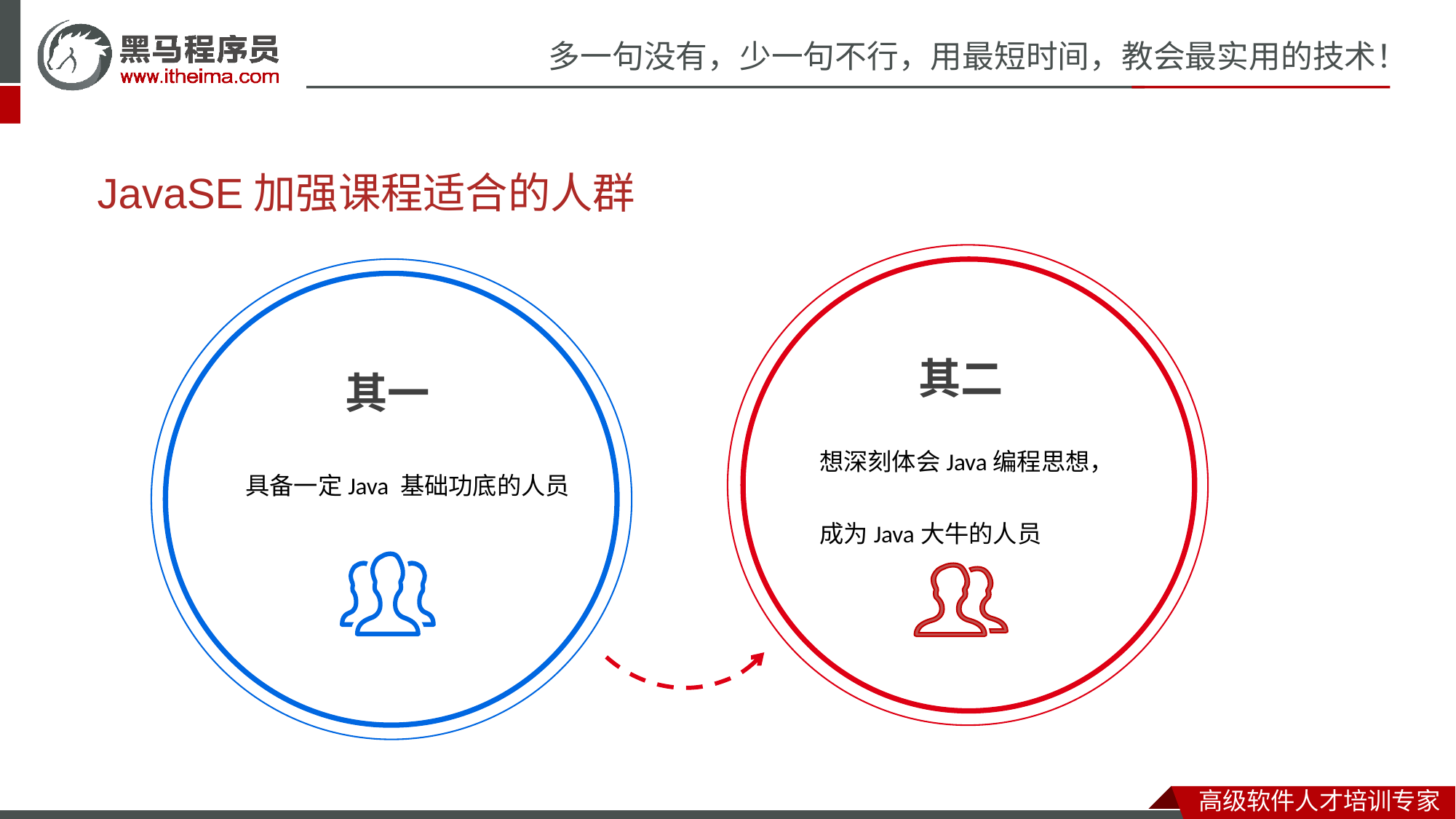

# JavaSE加强课程适合的人群

其二
其一
想深刻体会Java编程思想，成为Java大牛的人员
具备一定Java 基础功底的人员